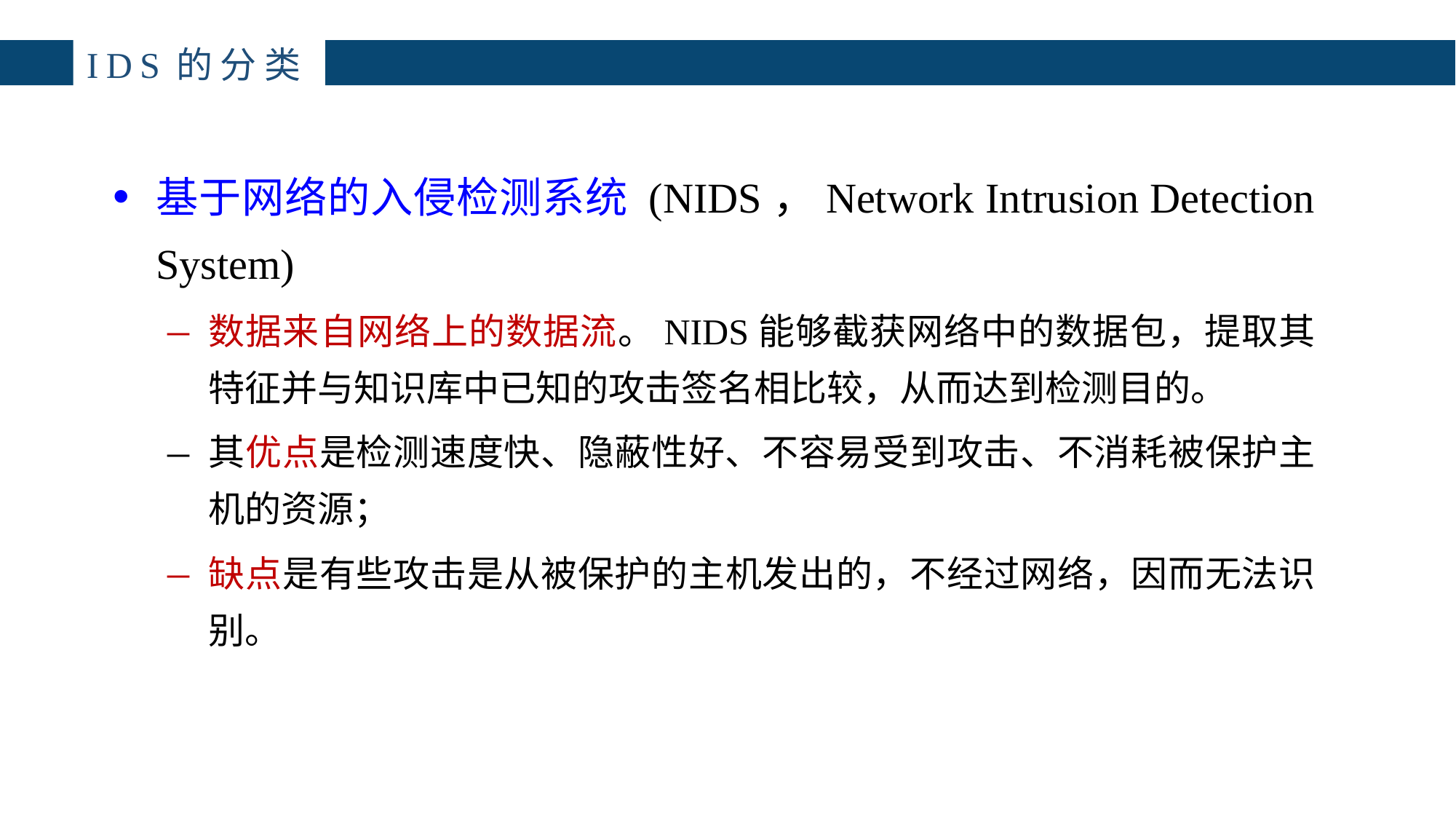

# IDS的分类
基于网络的入侵检测系统 (NIDS，Network Intrusion Detection System)
数据来自网络上的数据流。NIDS能够截获网络中的数据包，提取其特征并与知识库中已知的攻击签名相比较，从而达到检测目的。
其优点是检测速度快、隐蔽性好、不容易受到攻击、不消耗被保护主机的资源；
缺点是有些攻击是从被保护的主机发出的，不经过网络，因而无法识别。